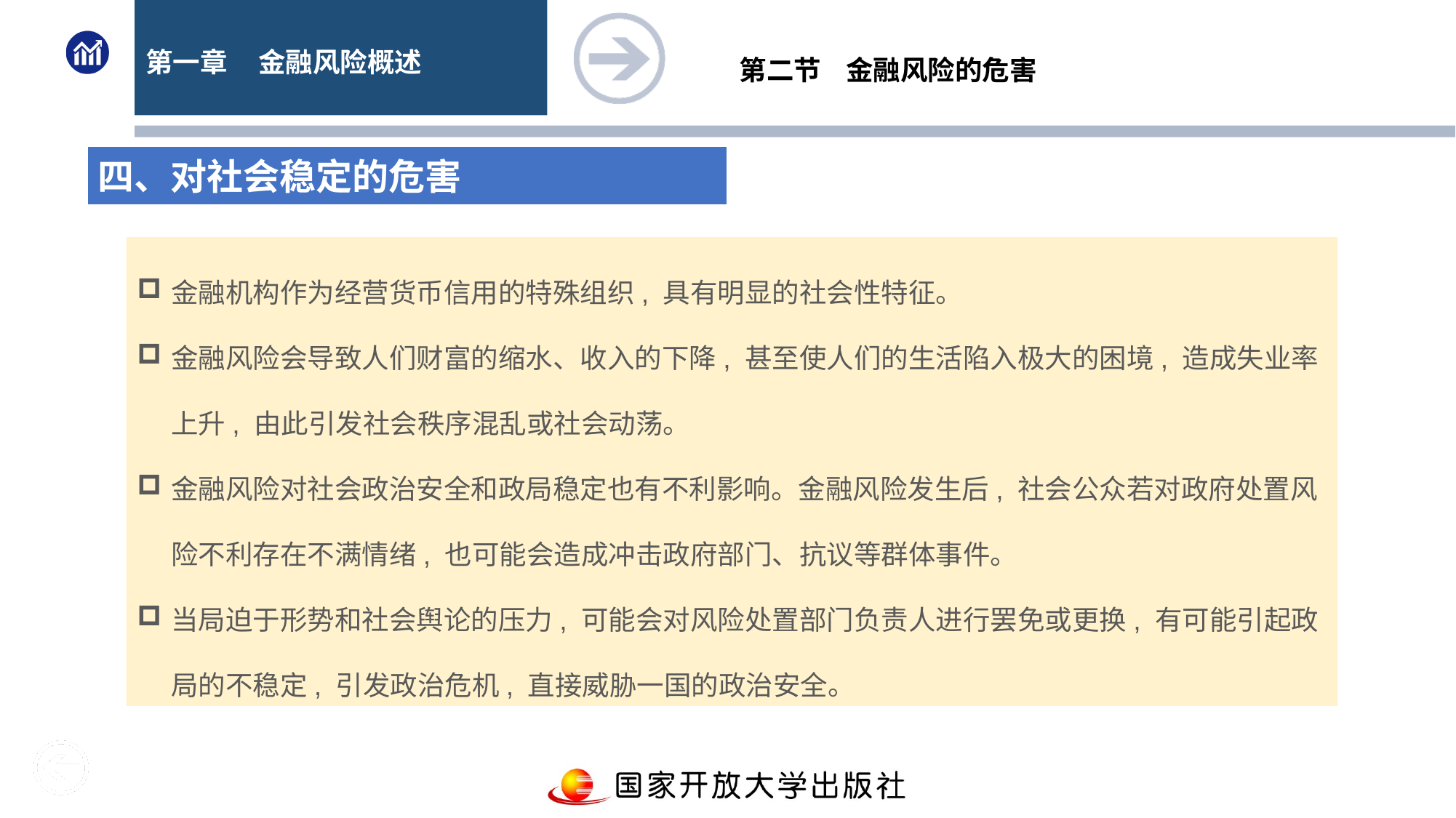

第二节    金融风险的危害
第一章     金融风险概述
四、对社会稳定的危害
金融机构作为经营货币信用的特殊组织, 具有明显的社会性特征。
金融风险会导致人们财富的缩水、收入的下降, 甚至使人们的生活陷入极大的困境, 造成失业率上升, 由此引发社会秩序混乱或社会动荡。
金融风险对社会政治安全和政局稳定也有不利影响。金融风险发生后, 社会公众若对政府处置风险不利存在不满情绪, 也可能会造成冲击政府部门、抗议等群体事件。
当局迫于形势和社会舆论的压力, 可能会对风险处置部门负责人进行罢免或更换, 有可能引起政局的不稳定, 引发政治危机, 直接威胁一国的政治安全。